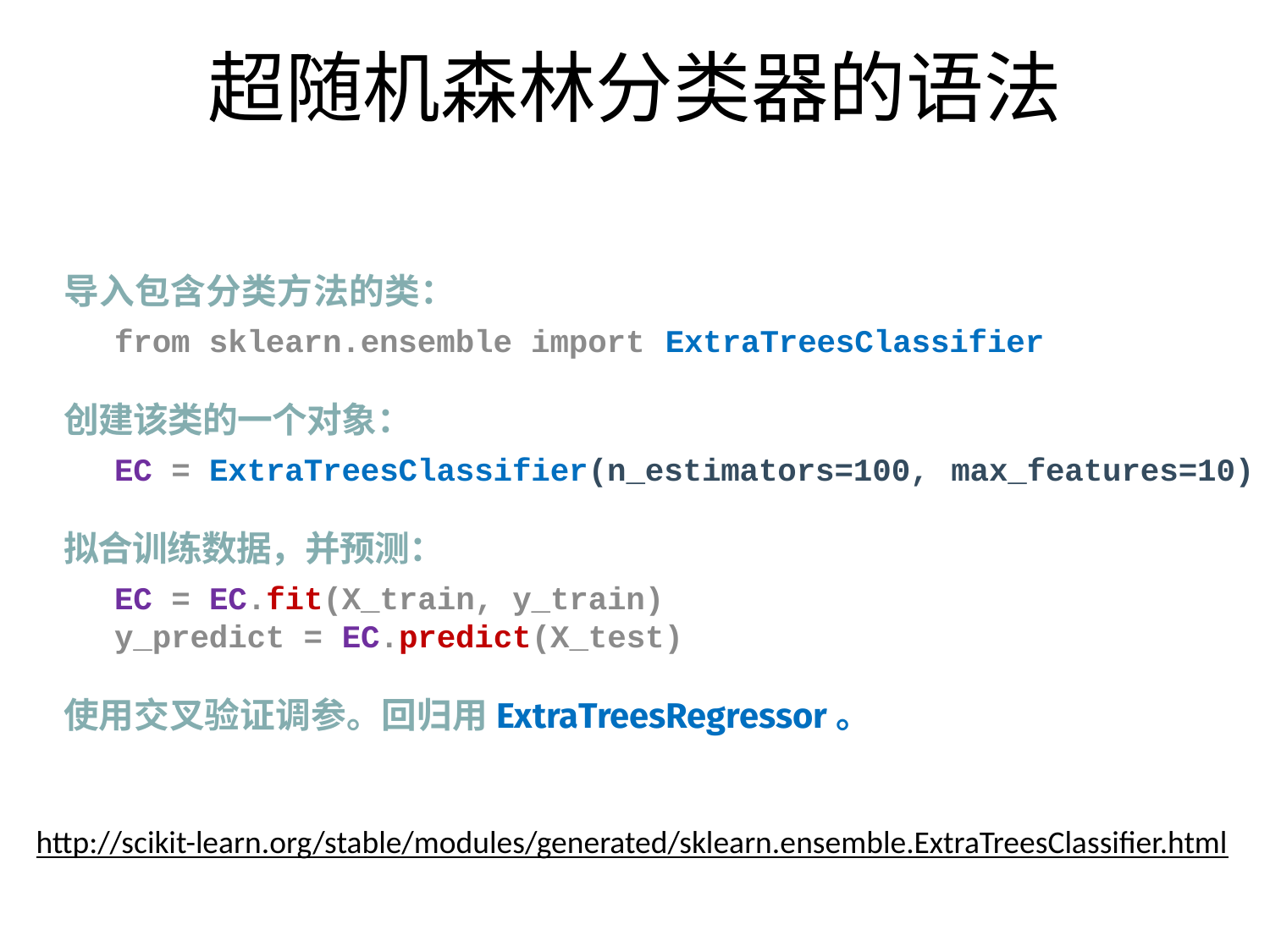

# 超随机森林分类器的语法
导入包含分类方法的类：
from sklearn.ensemble import ExtraTreesClassifier

创建该类的一个对象：
EC = ExtraTreesClassifier(n_estimators=100, max_features=10)

拟合训练数据，并预测：
EC = EC.fit(X_train, y_train)  y_predict = EC.predict(X_test)

使用交叉验证调参。回归用ExtraTreesRegressor。
http://scikit-learn.org/stable/modules/generated/sklearn.ensemble.ExtraTreesClassifier.html